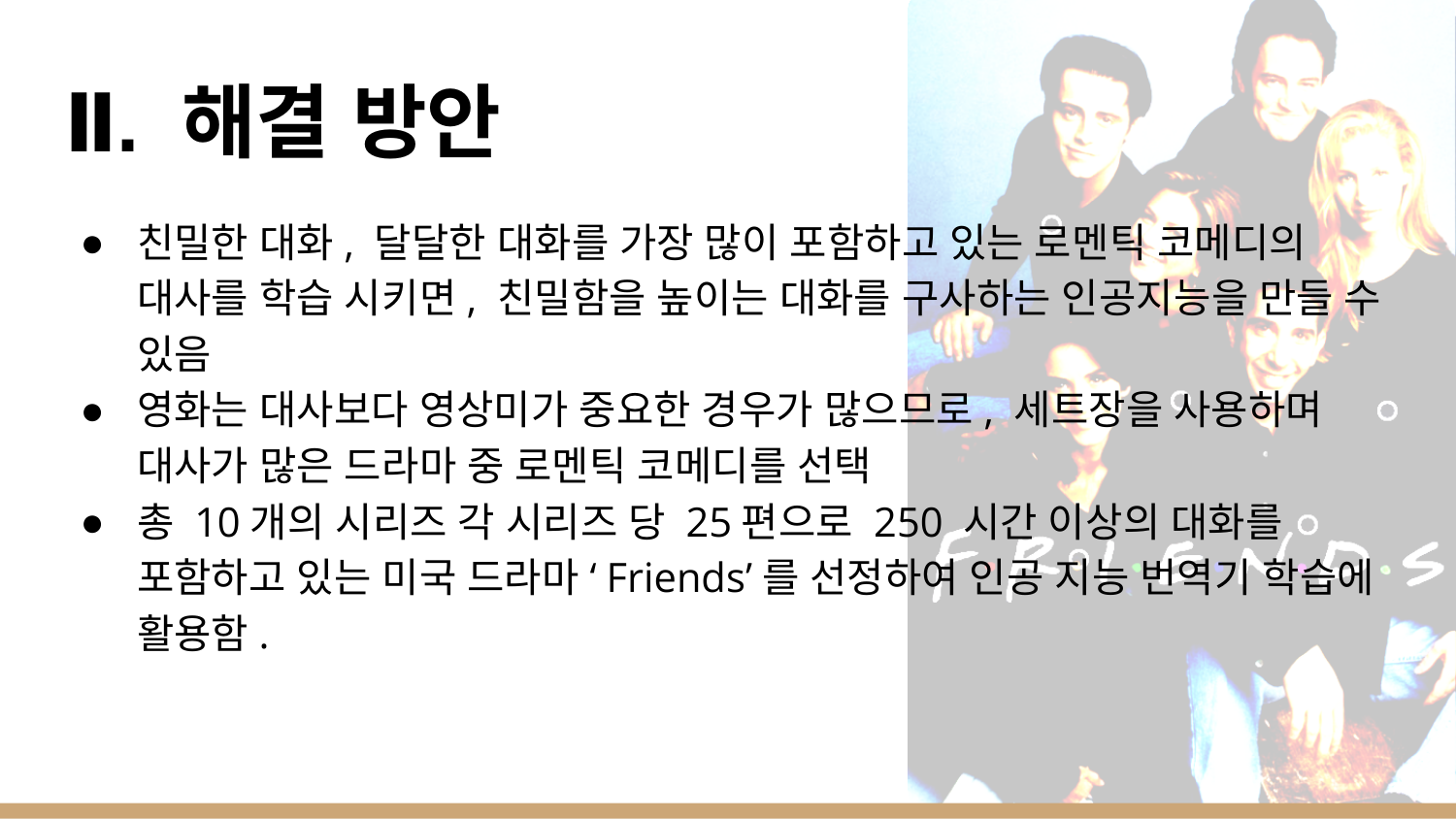

# Ⅱ. 해결 방안
친밀한 대화, 달달한 대화를 가장 많이 포함하고 있는 로멘틱 코메디의 대사를 학습 시키면, 친밀함을 높이는 대화를 구사하는 인공지능을 만들 수 있음
영화는 대사보다 영상미가 중요한 경우가 많으므로, 세트장을 사용하며 대사가 많은 드라마 중 로멘틱 코메디를 선택
총 10개의 시리즈 각 시리즈 당 25편으로 250 시간 이상의 대화를 포함하고 있는 미국 드라마 ‘Friends’를 선정하여 인공 지능 번역기 학습에 활용함.